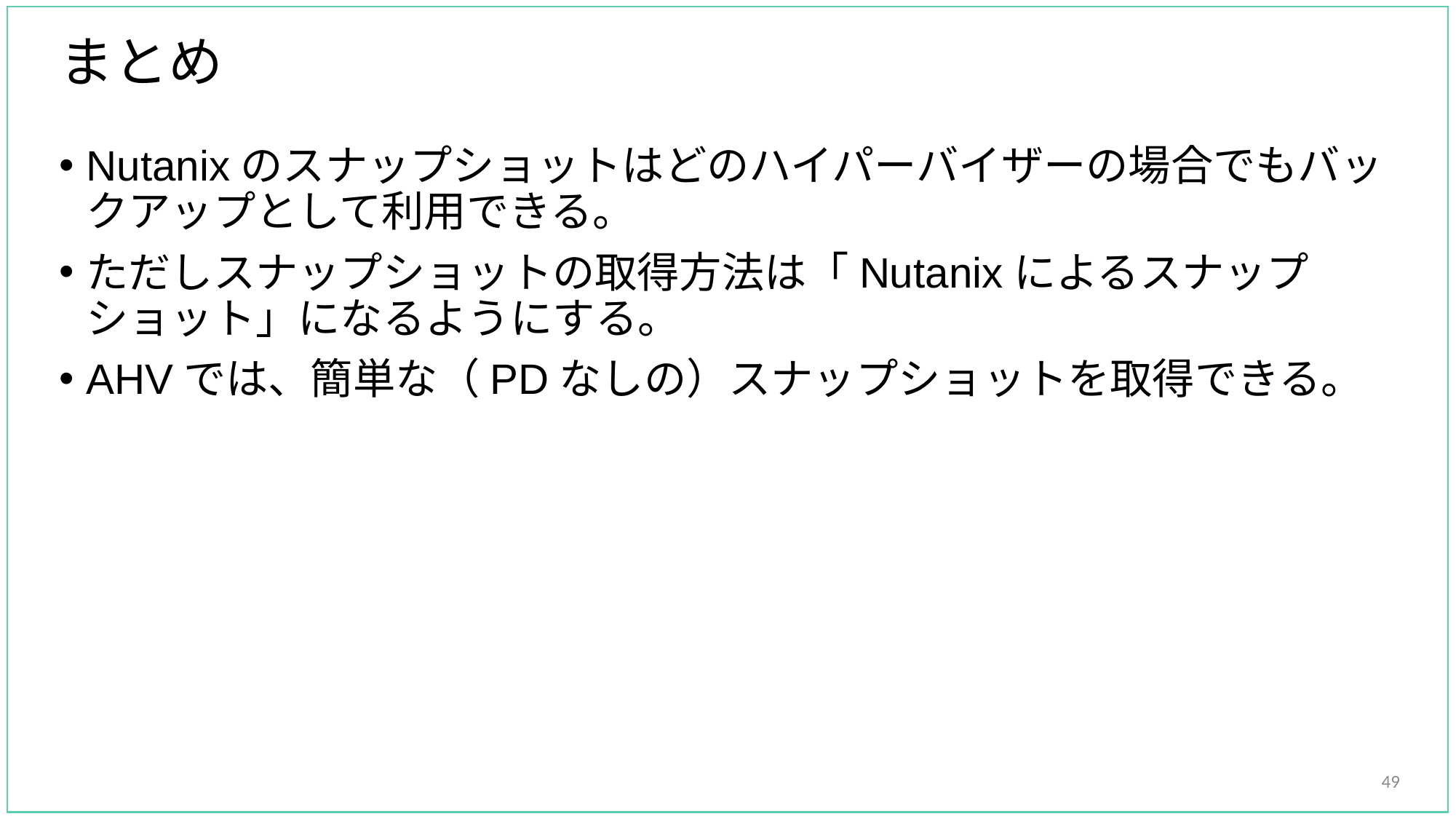

# まとめ
Nutanixのスナップショットはどのハイパーバイザーの場合でもバックアップとして利用できる。
ただしスナップショットの取得方法は「Nutanixによるスナップショット」になるようにする。
AHVでは、簡単な（PDなしの）スナップショットを取得できる。
49